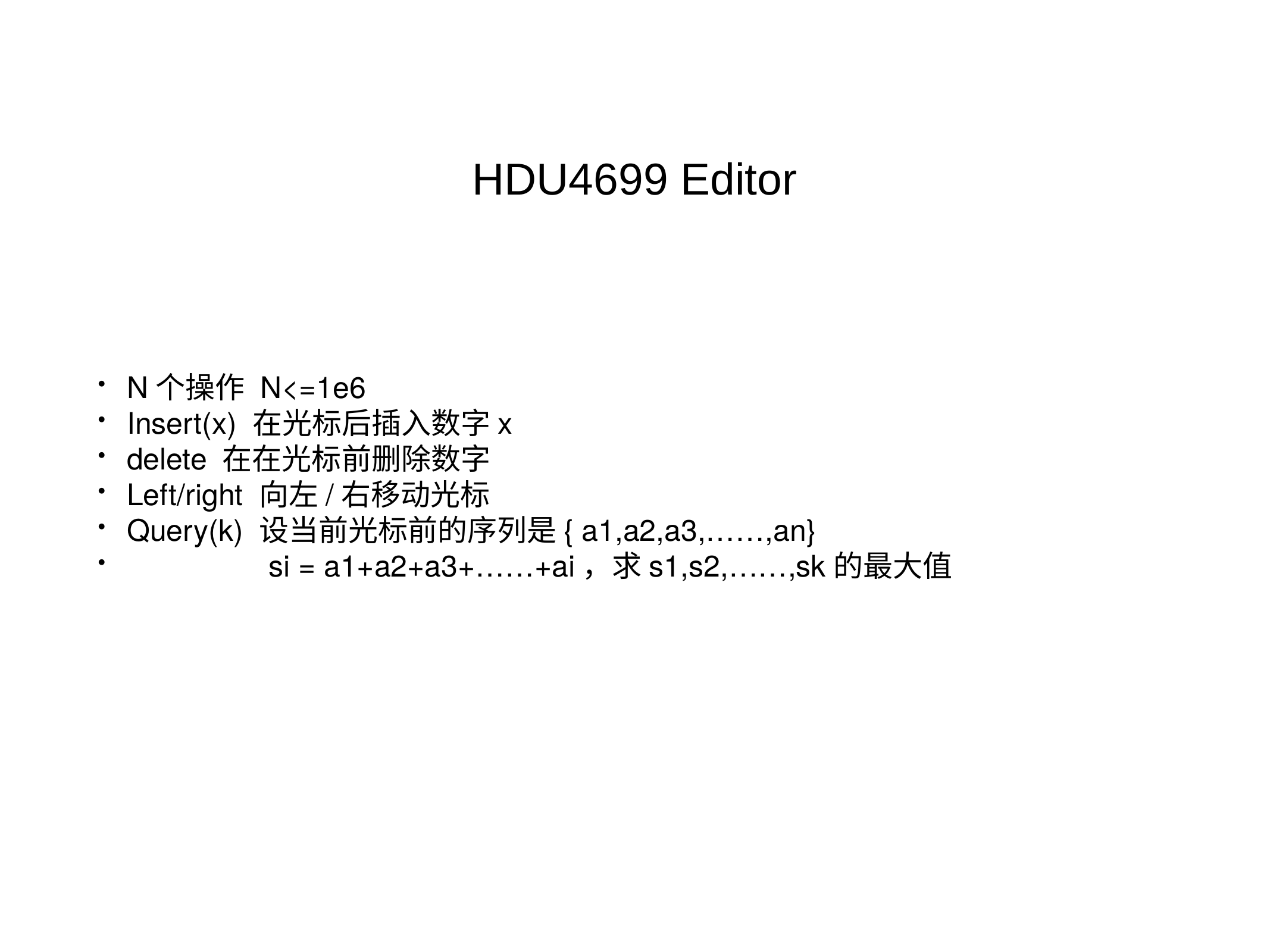

HDU4699 Editor
N个操作 N<=1e6
Insert(x) 在光标后插入数字x
delete 在在光标前删除数字
Left/right 向左/右移动光标
Query(k) 设当前光标前的序列是{ a1,a2,a3,……,an}
                 si = a1+a2+a3+……+ai，求s1,s2,……,sk的最大值